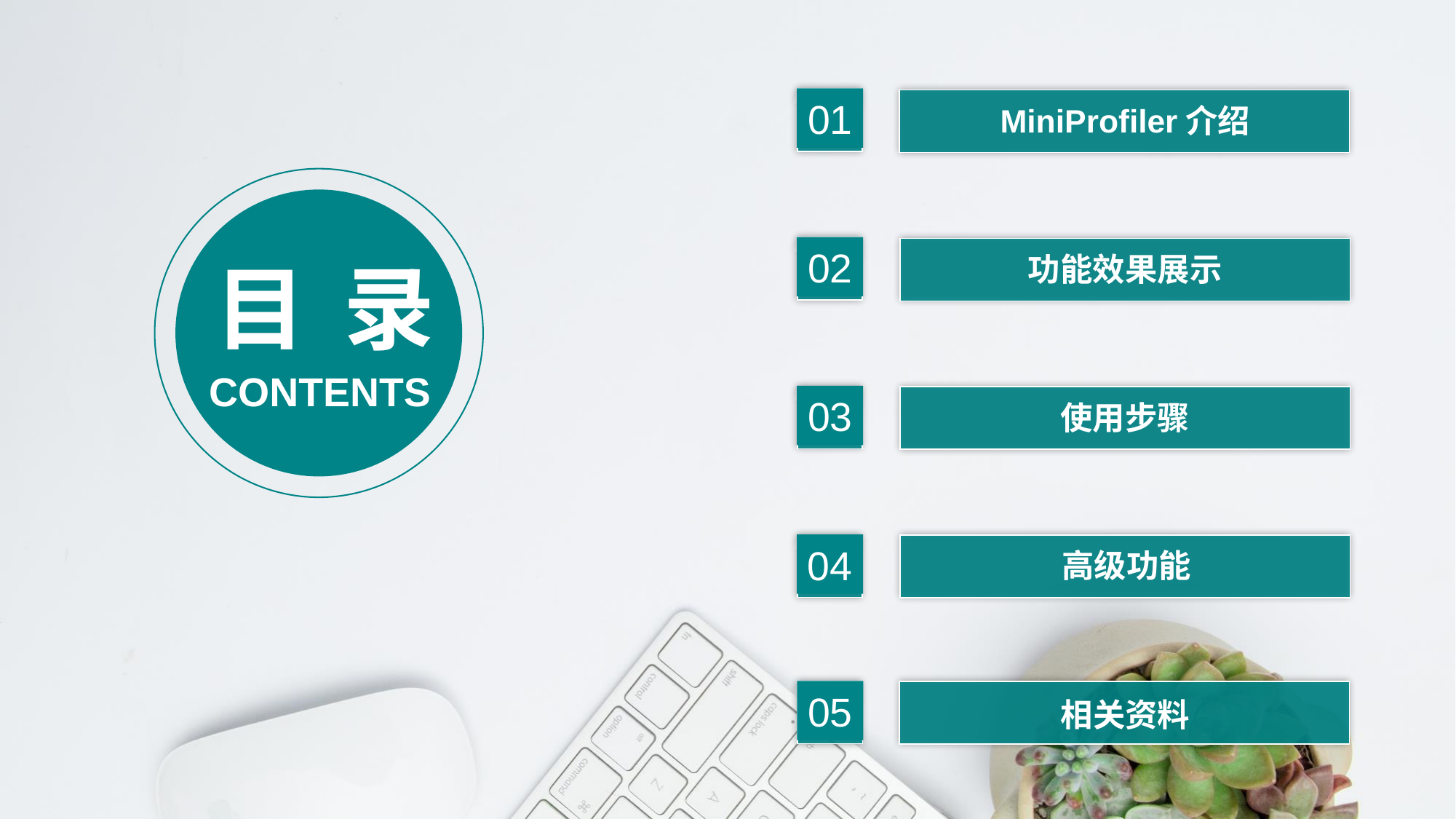

01

MiniProfiler介绍

目 录
02

功能效果展示
contents
03

使用步骤
04

高级功能
05

相关资料